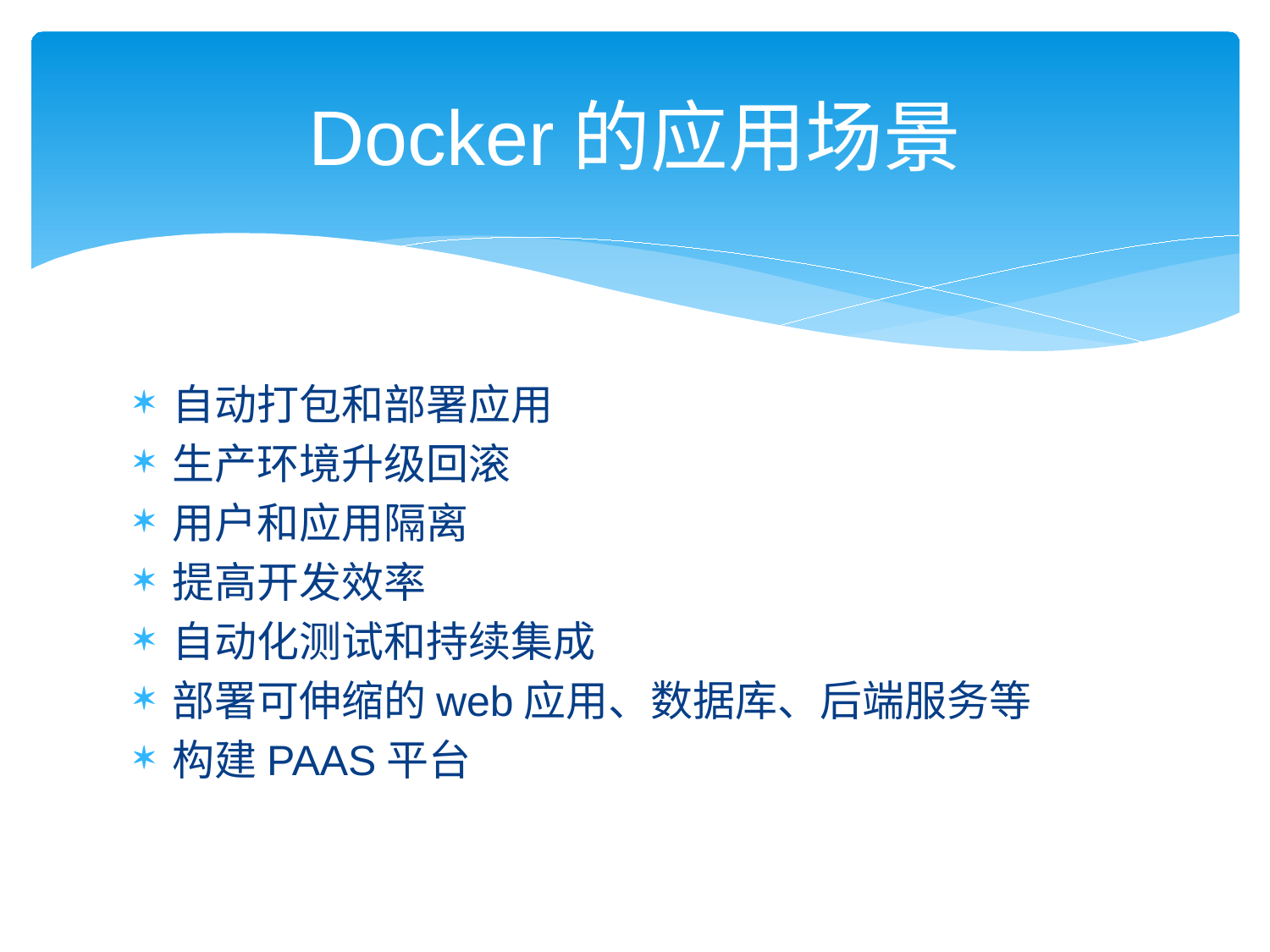

# Docker的应用场景
自动打包和部署应用
生产环境升级回滚
用户和应用隔离
提高开发效率
自动化测试和持续集成
部署可伸缩的web应用、数据库、后端服务等
构建PAAS平台